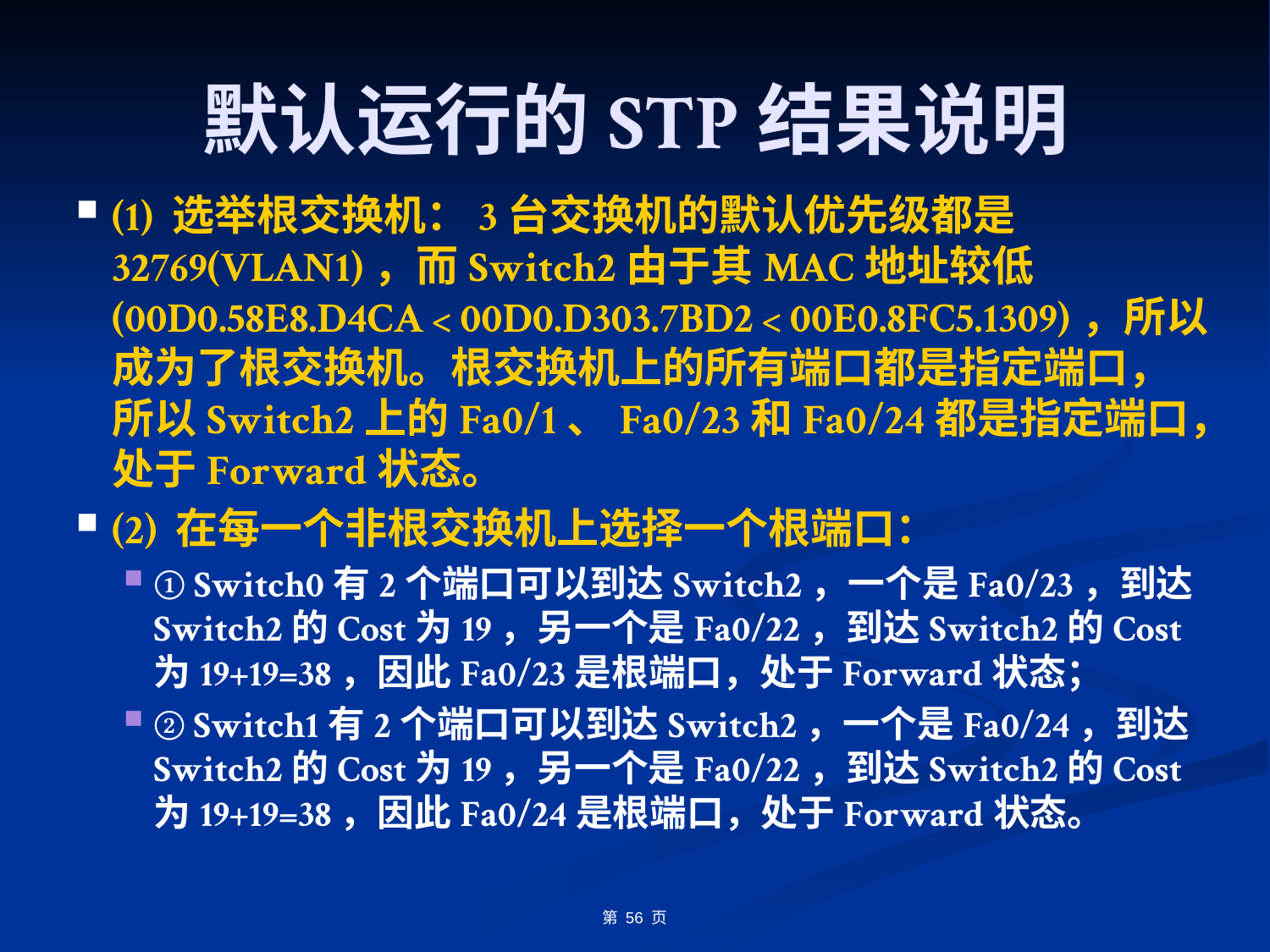

# 默认运行的STP结果说明
(1) 选举根交换机：3台交换机的默认优先级都是32769(VLAN1)，而Switch2由于其MAC地址较低(00D0.58E8.D4CA < 00D0.D303.7BD2 < 00E0.8FC5.1309)，所以成为了根交换机。根交换机上的所有端口都是指定端口，所以Switch2上的Fa0/1、Fa0/23和Fa0/24都是指定端口，处于Forward状态。
(2) 在每一个非根交换机上选择一个根端口：
① Switch0有2个端口可以到达Switch2，一个是Fa0/23，到达Switch2的Cost为19，另一个是Fa0/22，到达Switch2的Cost为19+19=38，因此Fa0/23是根端口，处于Forward状态；
② Switch1有2个端口可以到达Switch2，一个是Fa0/24，到达Switch2的Cost为19，另一个是Fa0/22，到达Switch2的Cost为19+19=38，因此Fa0/24是根端口，处于Forward状态。
第 56 页